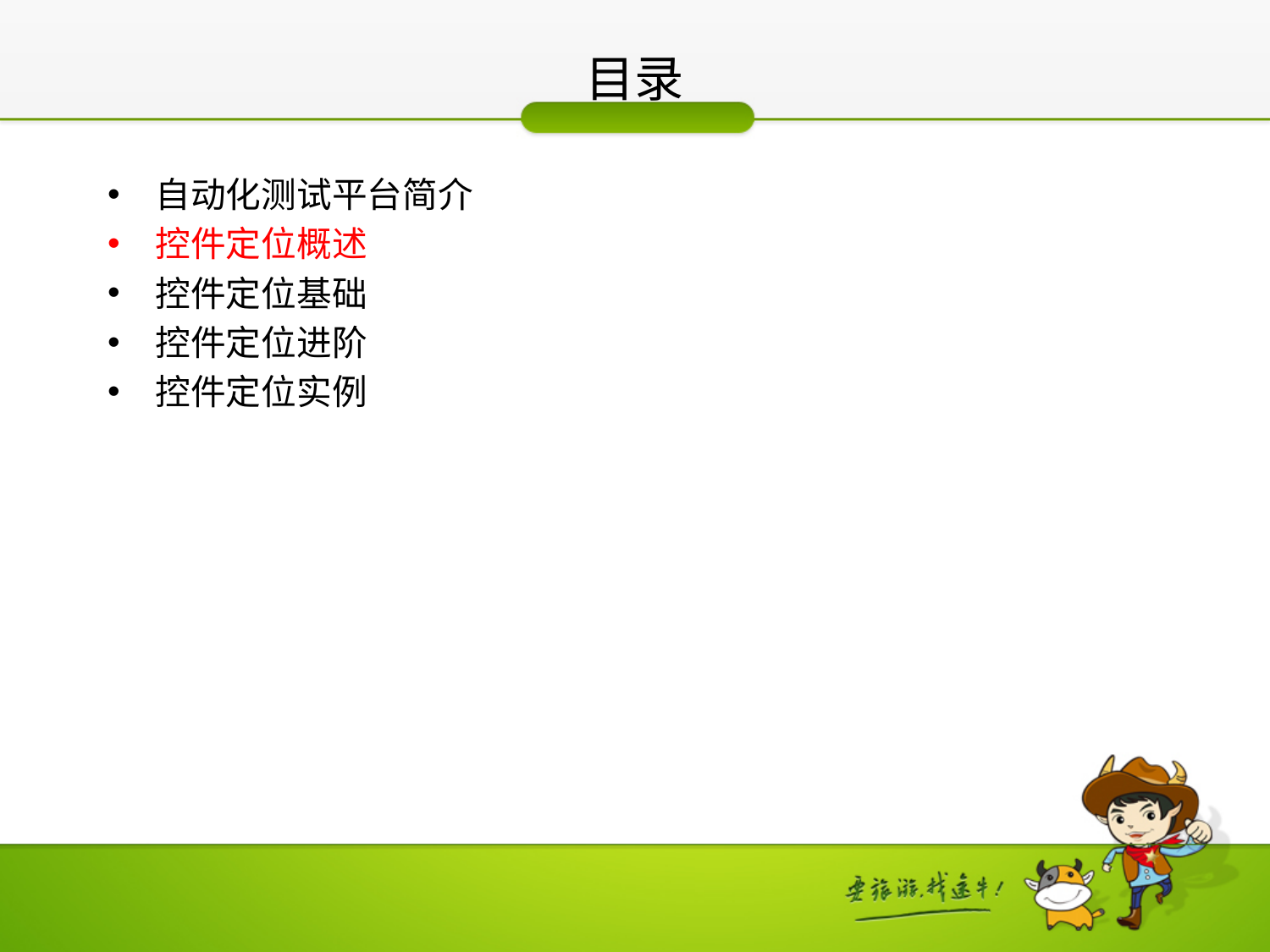

# 目录
自动化测试平台简介
控件定位概述
控件定位基础
控件定位进阶
控件定位实例